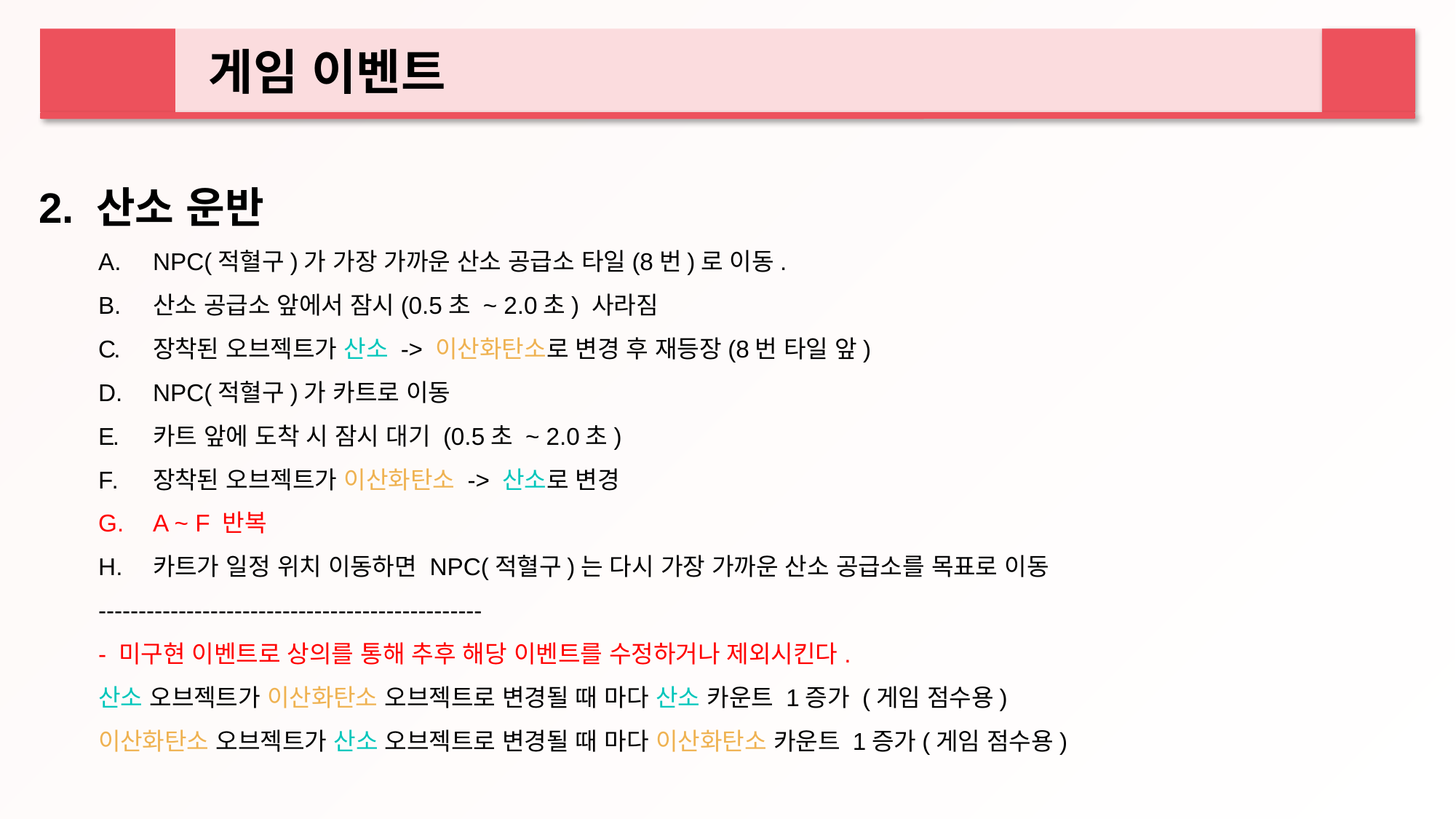

게임 이벤트

2. 산소 운반
NPC(적혈구)가 가장 가까운 산소 공급소 타일(8번)로 이동.
산소 공급소 앞에서 잠시(0.5초 ~ 2.0초) 사라짐
장착된 오브젝트가 산소 -> 이산화탄소로 변경 후 재등장(8번 타일 앞)
NPC(적혈구)가 카트로 이동
카트 앞에 도착 시 잠시 대기 (0.5초 ~ 2.0초)
장착된 오브젝트가 이산화탄소 -> 산소로 변경
A ~ F 반복
카트가 일정 위치 이동하면 NPC(적혈구)는 다시 가장 가까운 산소 공급소를 목표로 이동
------------------------------------------------
- 미구현 이벤트로 상의를 통해 추후 해당 이벤트를 수정하거나 제외시킨다.
산소 오브젝트가 이산화탄소 오브젝트로 변경될 때 마다 산소 카운트 1증가 (게임 점수용)
이산화탄소 오브젝트가 산소 오브젝트로 변경될 때 마다 이산화탄소 카운트 1증가(게임 점수용)